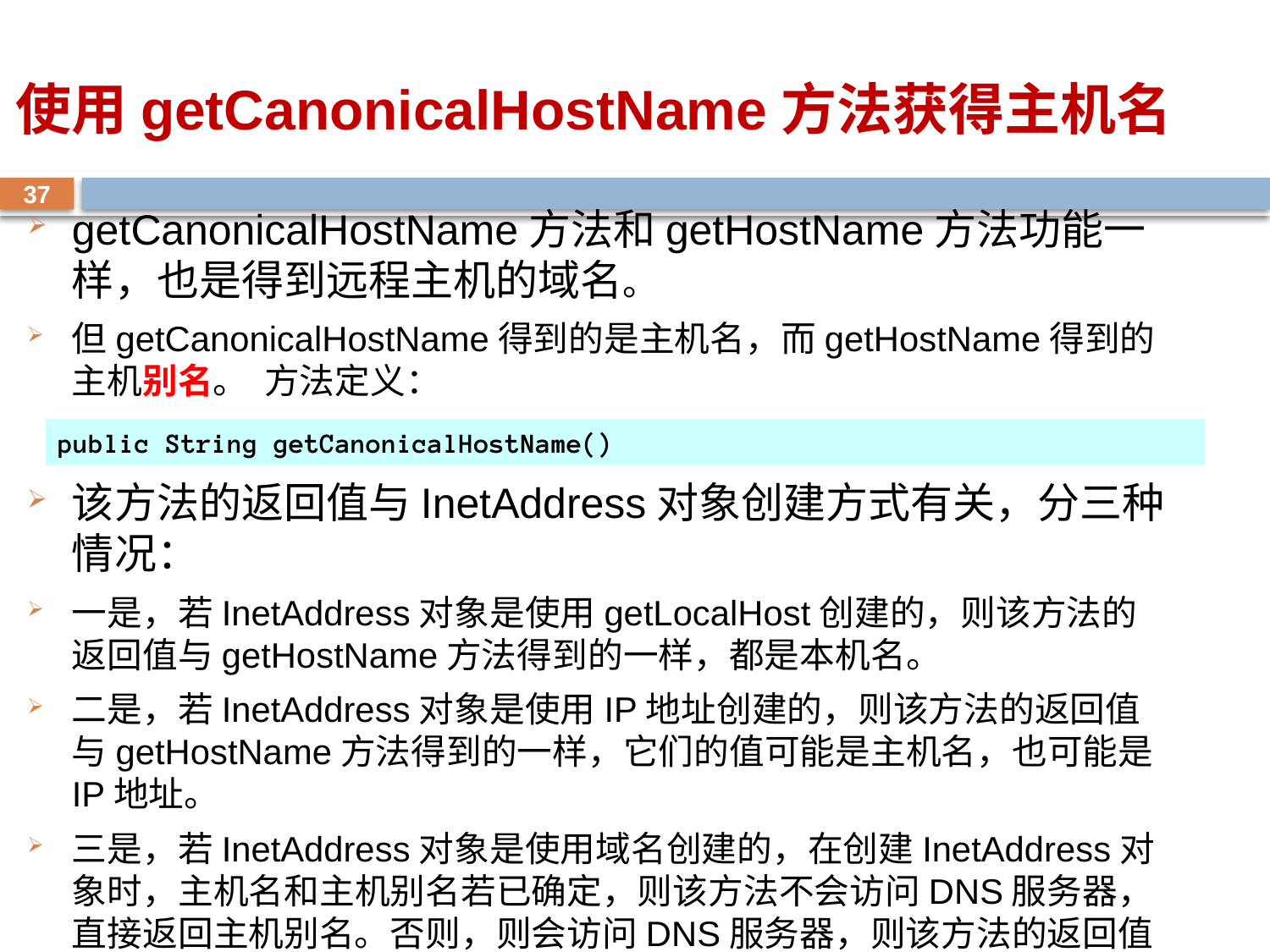

# 使用getCanonicalHostName方法获得主机名
37
getCanonicalHostName方法和getHostName方法功能一样，也是得到远程主机的域名。
但getCanonicalHostName得到的是主机名，而getHostName得到的主机别名。  方法定义：

该方法的返回值与InetAddress对象创建方式有关，分三种情况：
一是，若InetAddress对象是使用getLocalHost创建的，则该方法的返回值与getHostName方法得到的一样，都是本机名。
二是，若InetAddress对象是使用IP地址创建的，则该方法的返回值与getHostName方法得到的一样，它们的值可能是主机名，也可能是IP地址。
三是，若InetAddress对象是使用域名创建的，在创建InetAddress对象时，主机名和主机别名若已确定，则该方法不会访问DNS服务器，直接返回主机别名。否则，则会访问DNS服务器，则该方法的返回值 取决于DNS服务器设置。

public String getCanonicalHostName()